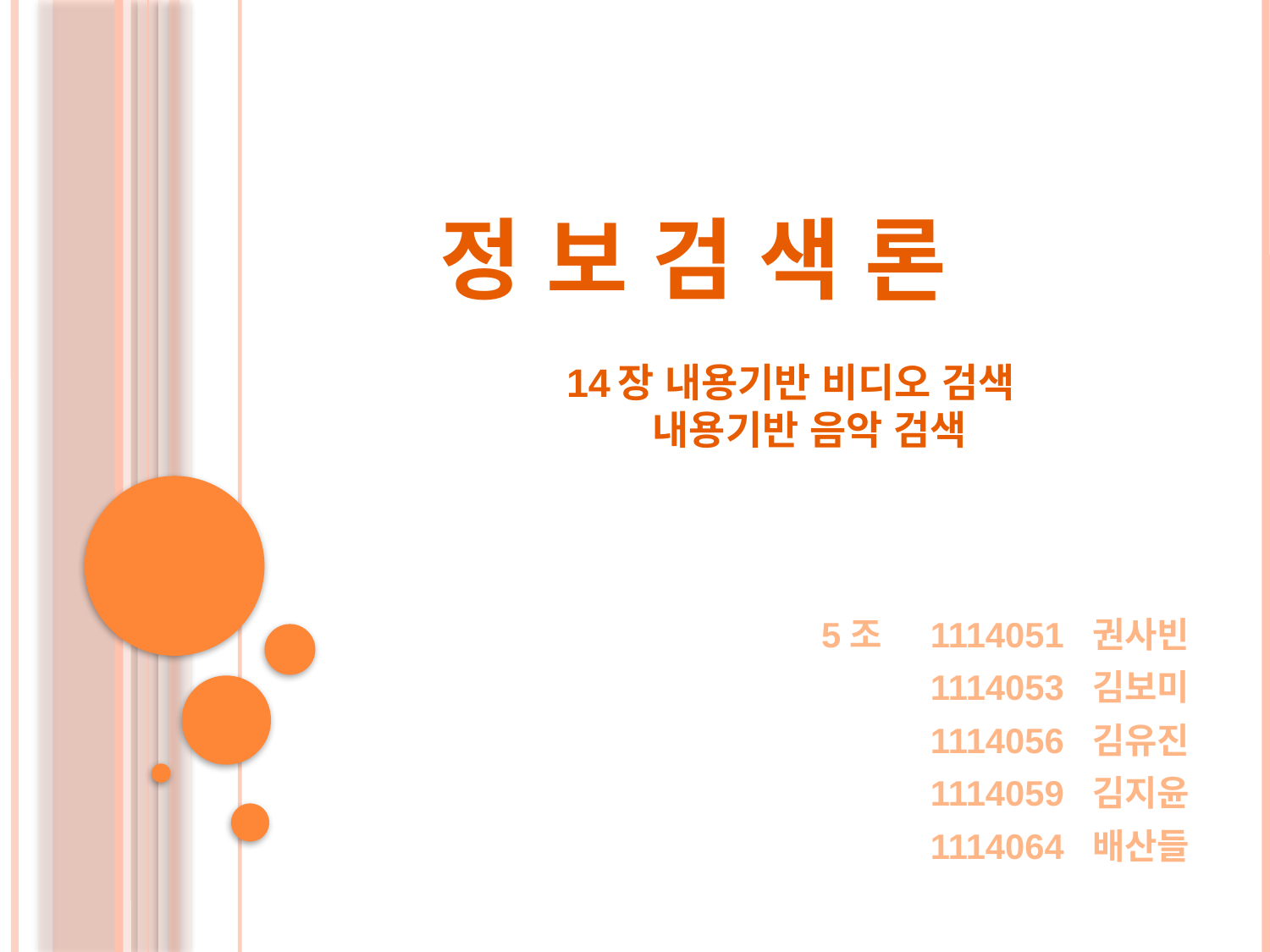

# 정 보 검 색 론 14장 내용기반 비디오 검색 내용기반 음악 검색
5조    1114051  권사빈
1114053  김보미
1114056  김유진
1114059  김지윤
1114064  배산들